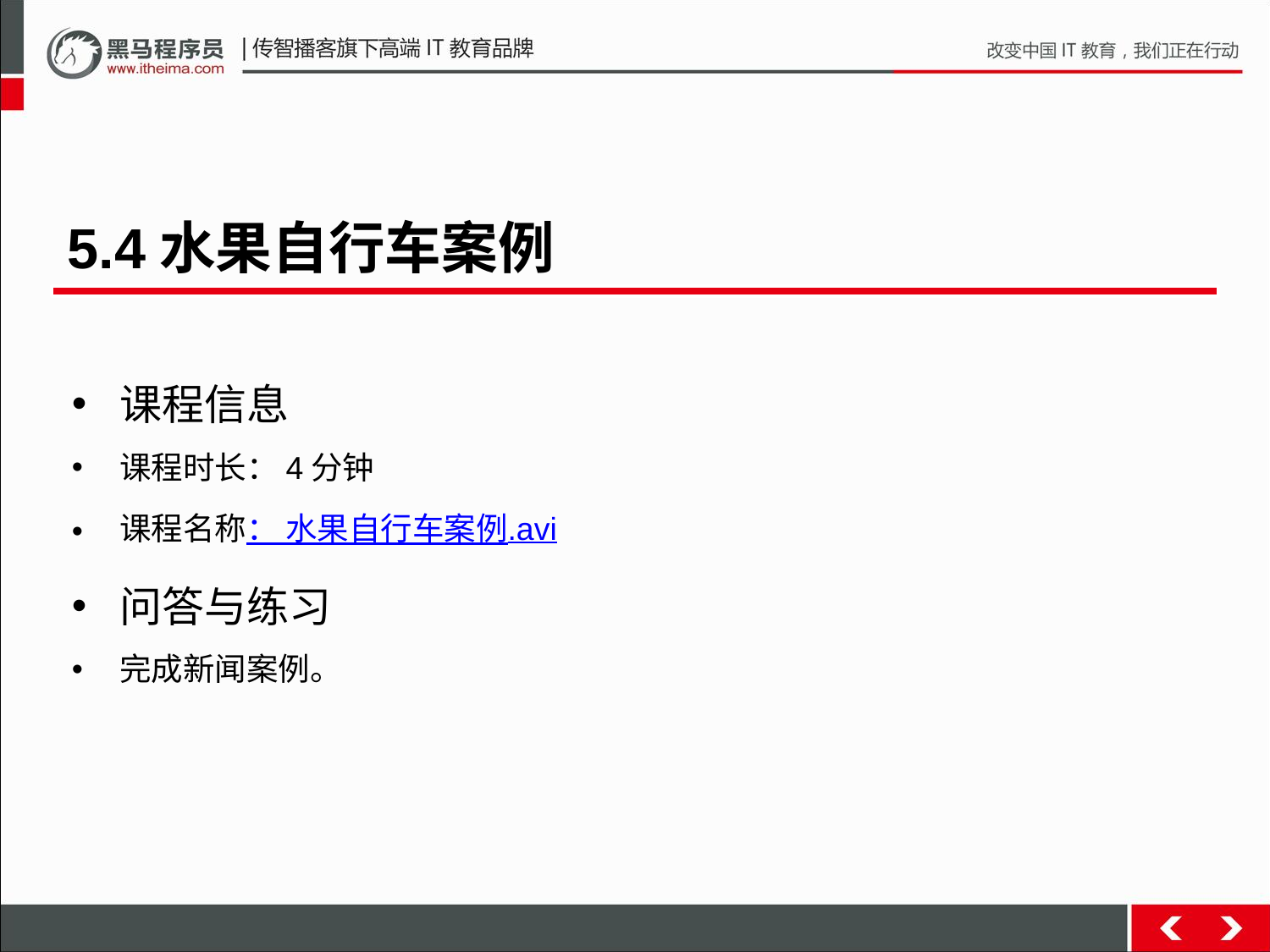

5.4水果自行车案例
课程信息
课程时长：4分钟
课程名称： 水果自行车案例.avi
问答与练习
完成新闻案例。